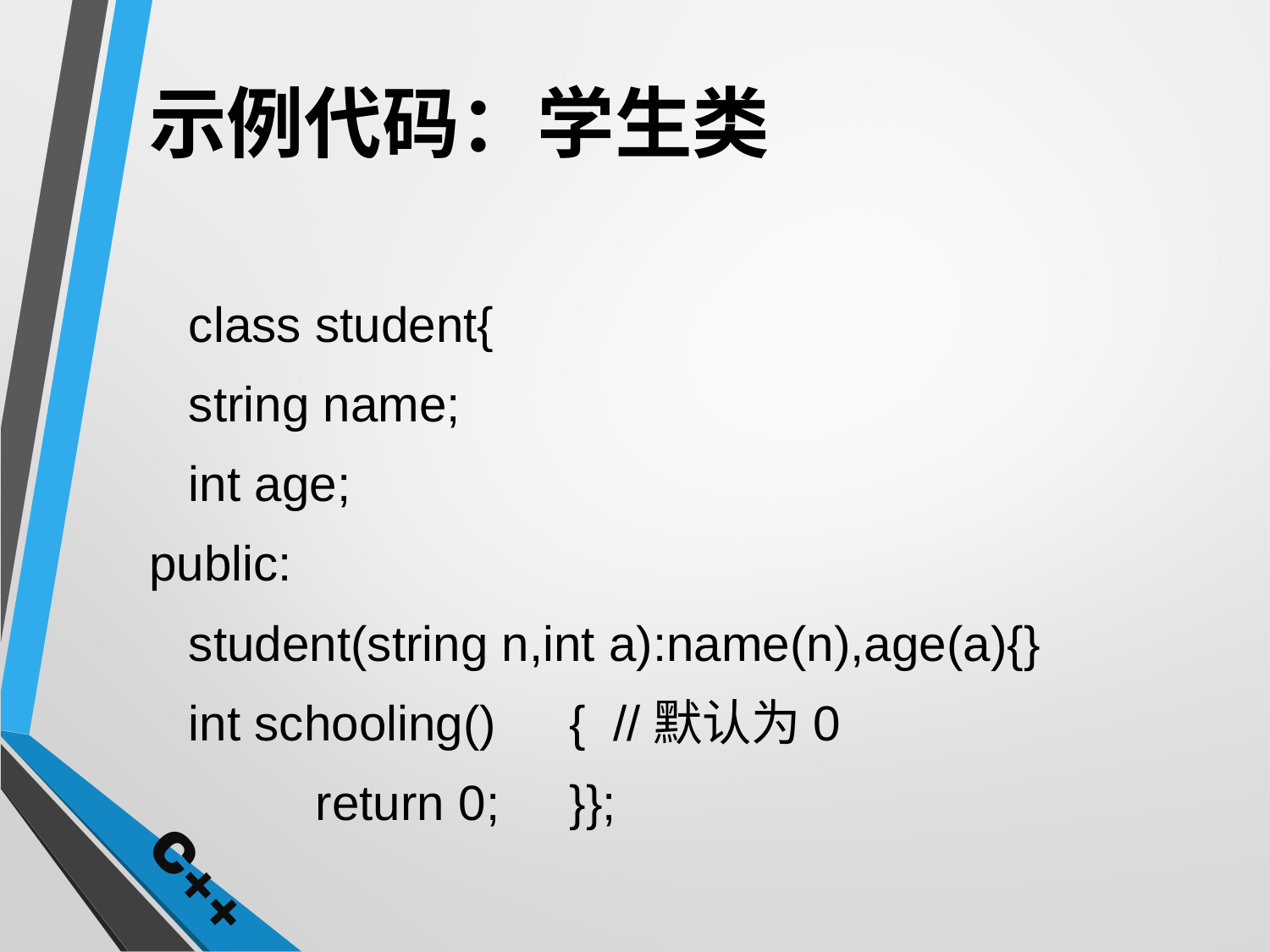

# 示例代码：学生类
	class student{
	string name;
	int age;
public:
	student(string n,int a):name(n),age(a){}
	int schooling()	{  //默认为0
		return 0;	}};